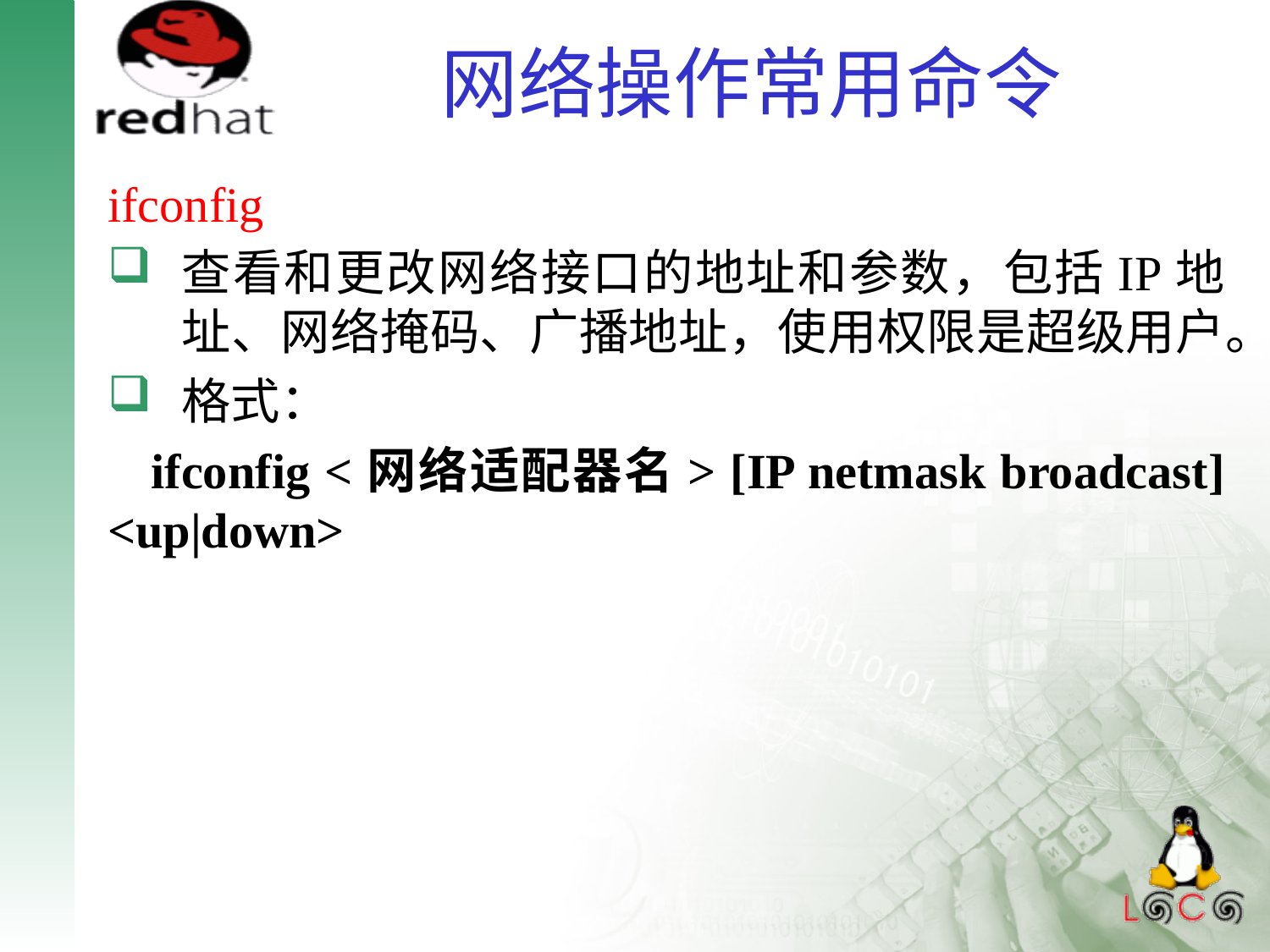

# 网络操作常用命令
ifconfig
查看和更改网络接口的地址和参数，包括IP地址、网络掩码、广播地址，使用权限是超级用户。
格式：
   ifconfig <网络适配器名> [IP netmask broadcast] <up|down>